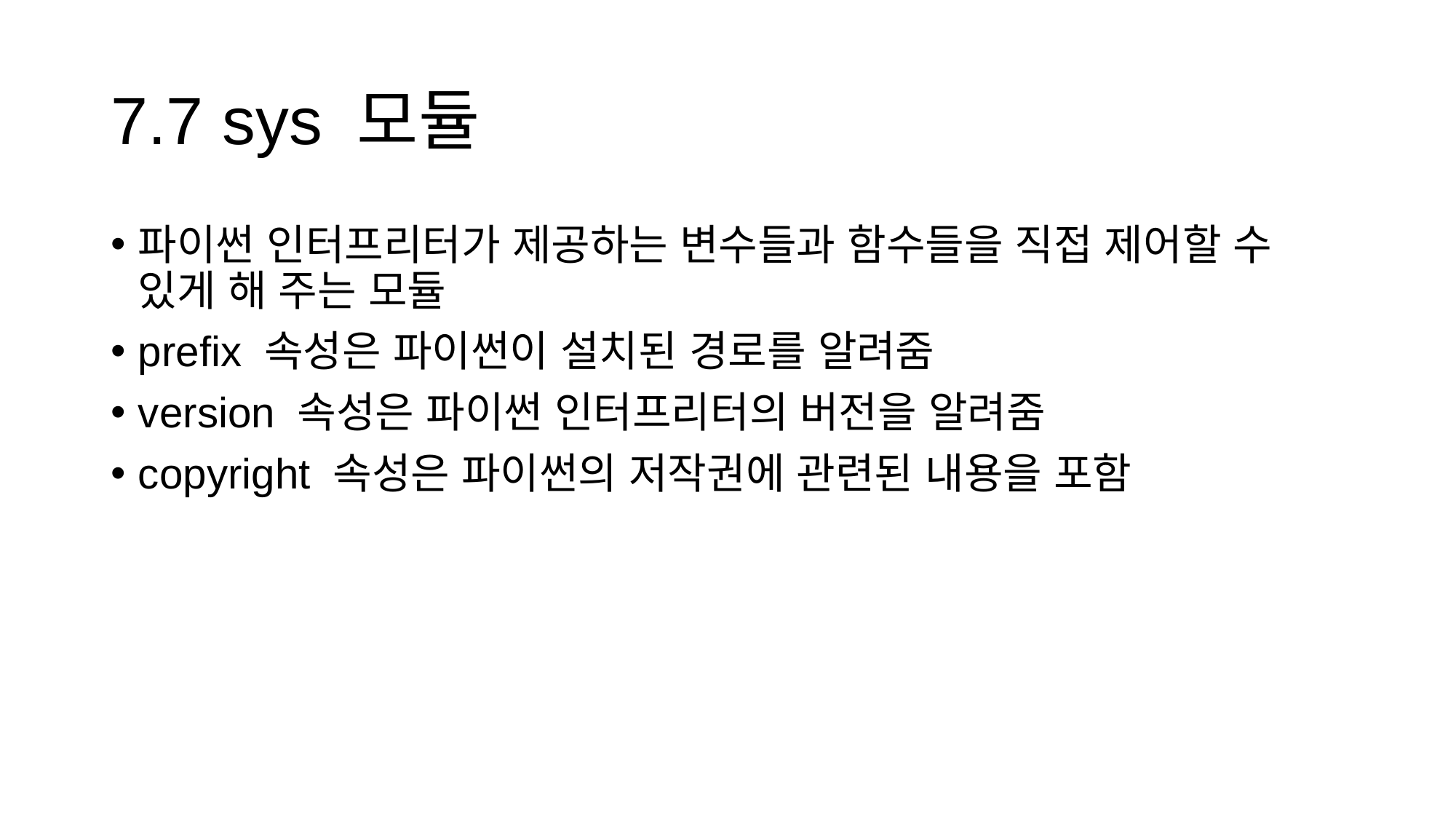

# 7.7 sys 모듈
파이썬 인터프리터가 제공하는 변수들과 함수들을 직접 제어할 수 있게 해 주는 모듈
prefix 속성은 파이썬이 설치된 경로를 알려줌
version 속성은 파이썬 인터프리터의 버전을 알려줌
copyright 속성은 파이썬의 저작권에 관련된 내용을 포함